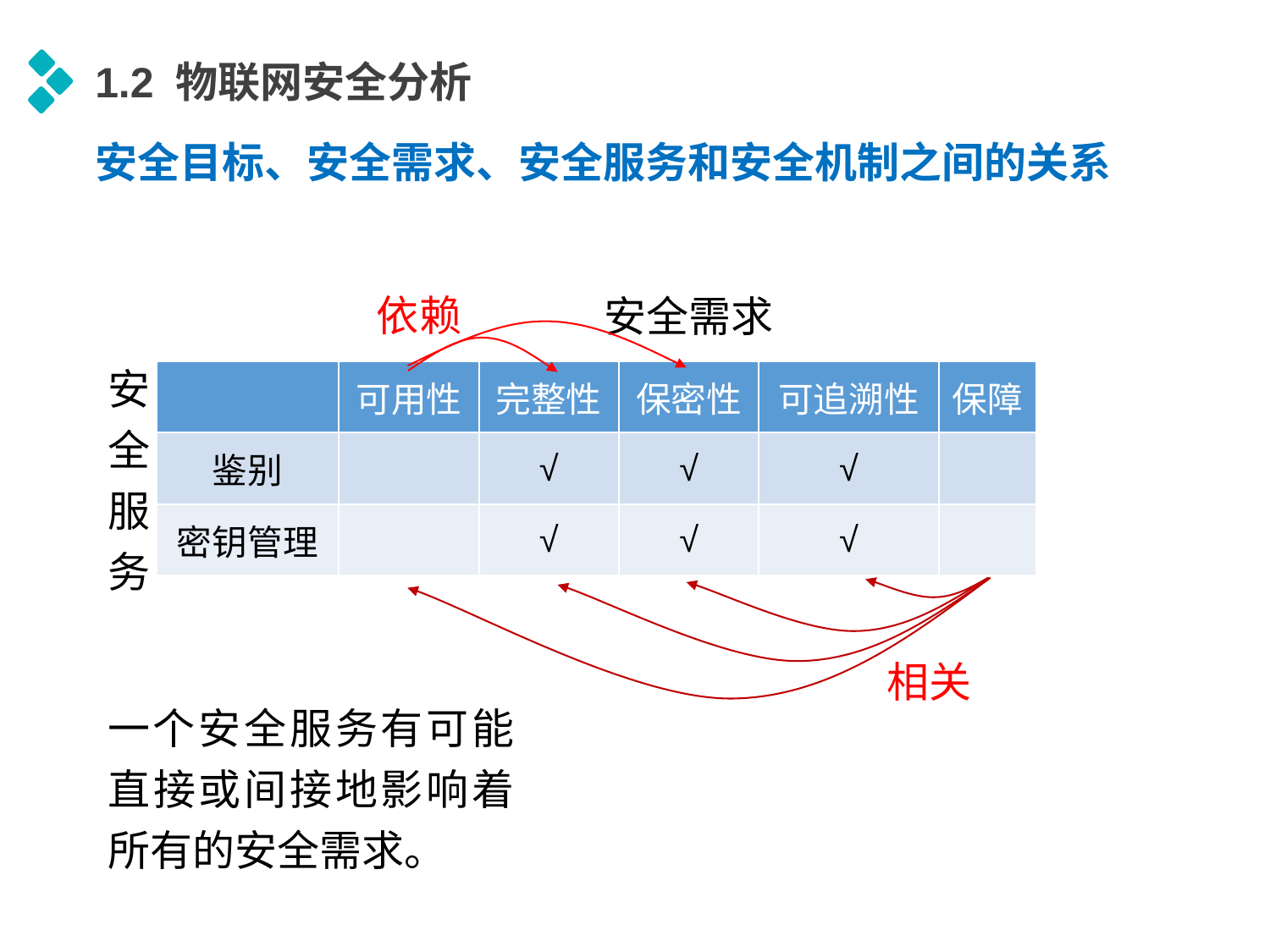

1.2 物联网安全分析

安全目标、安全需求、安全服务和安全机制之间的关系
依赖
安全需求

安全服务
|  | 可用性 | 完整性 | 保密性 | 可追溯性 | 保障 |
| --- | --- | --- | --- | --- | --- |
| 鉴别 |  | √ | √ | √ |  |
| 密钥管理 |  | √ | √ | √ |  |

相关
一个安全服务有可能直接或间接地影响着所有的安全需求。
延时符